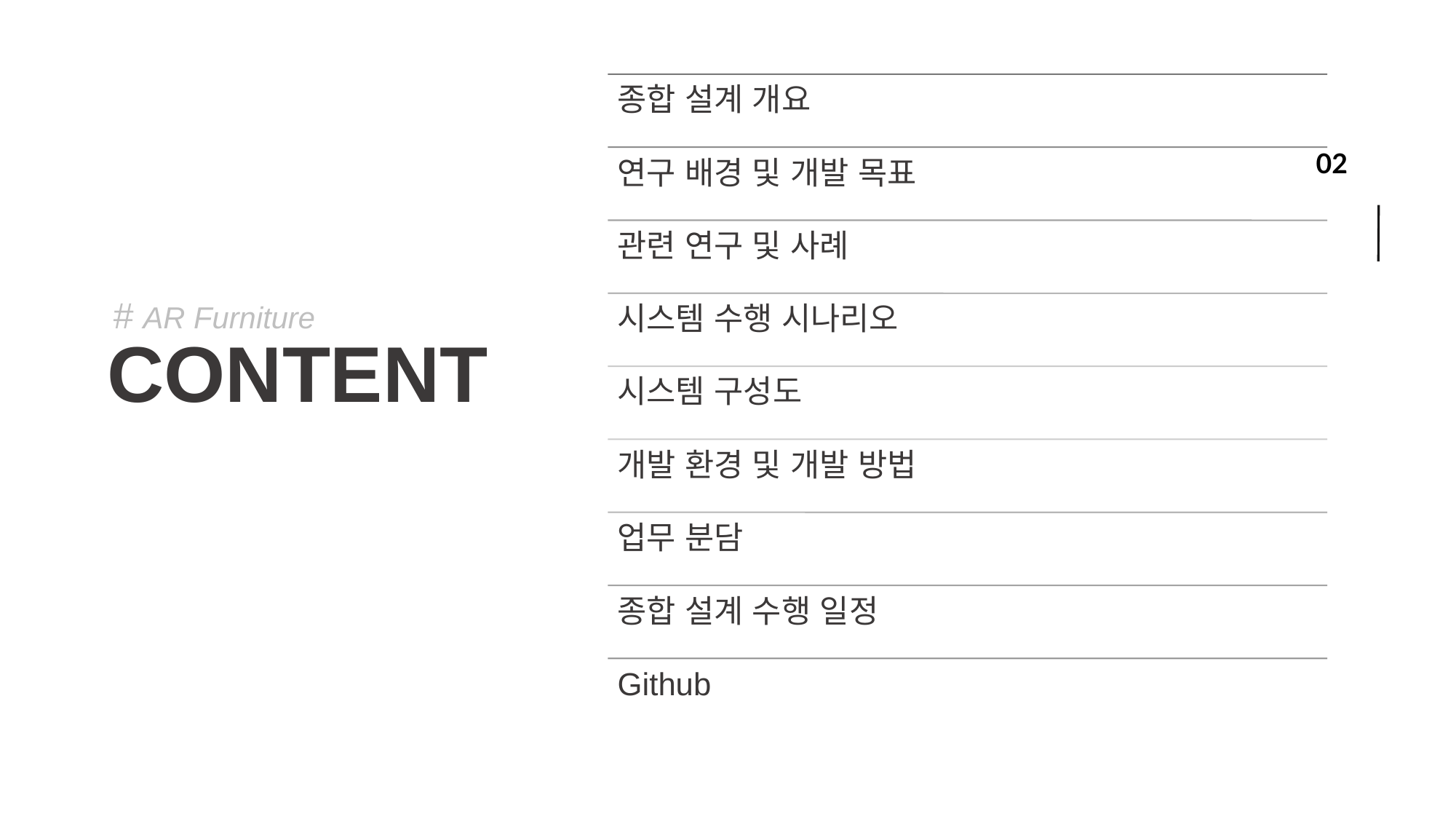

종합 설계 개요
연구 배경 및 개발 목표
관련 연구 및 사례
시스템 수행 시나리오
시스템 구성도
개발 환경 및 개발 방법
업무 분담
종합 설계 수행 일정
Github
# AR Furniture
CONTENT